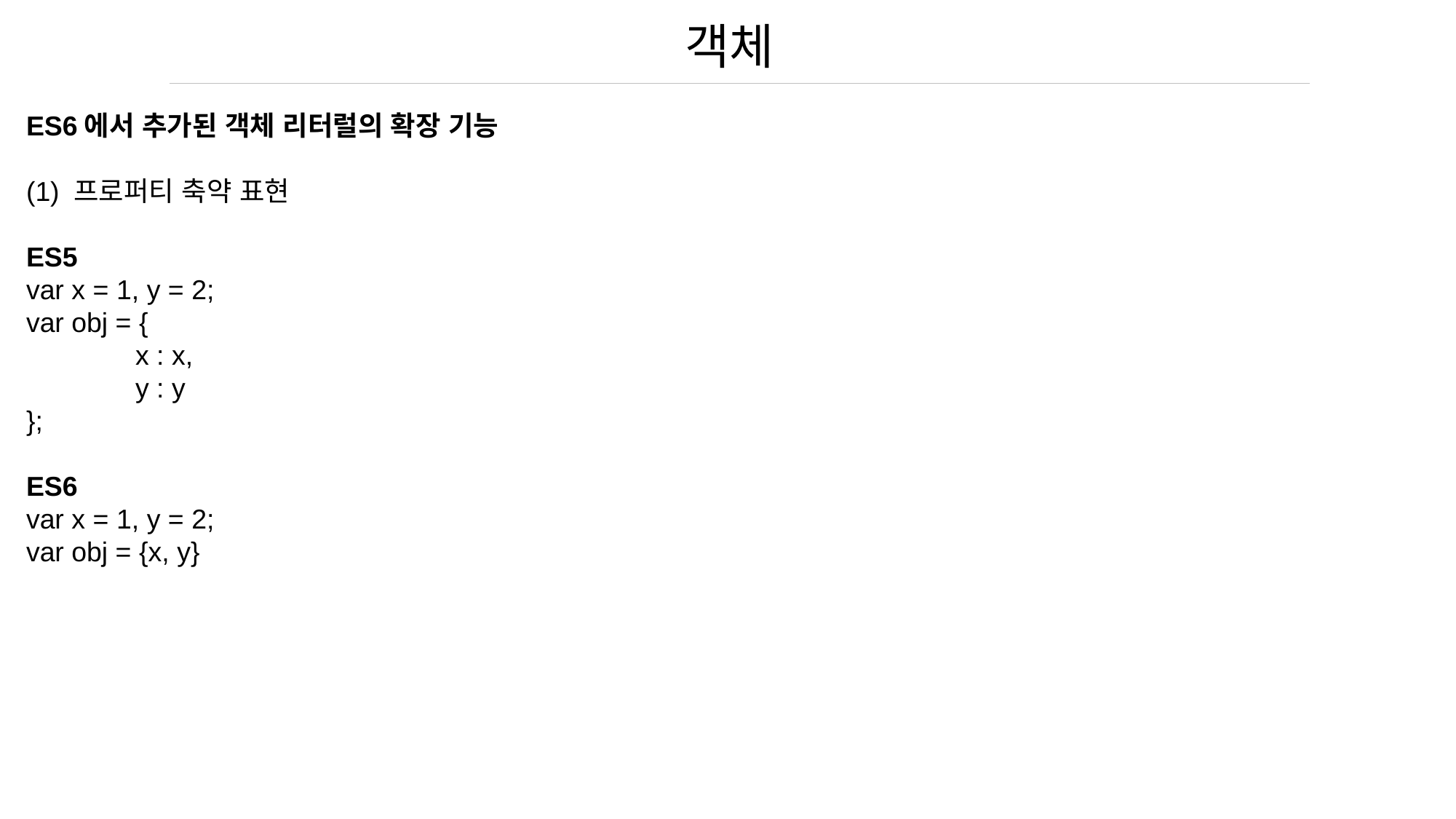

객체
ES6에서 추가된 객체 리터럴의 확장 기능

(1) 프로퍼티 축약 표현

ES5
var x = 1, y = 2;
var obj = {
	x : x,
	y : y
};

ES6
var x = 1, y = 2;
var obj = {x, y}